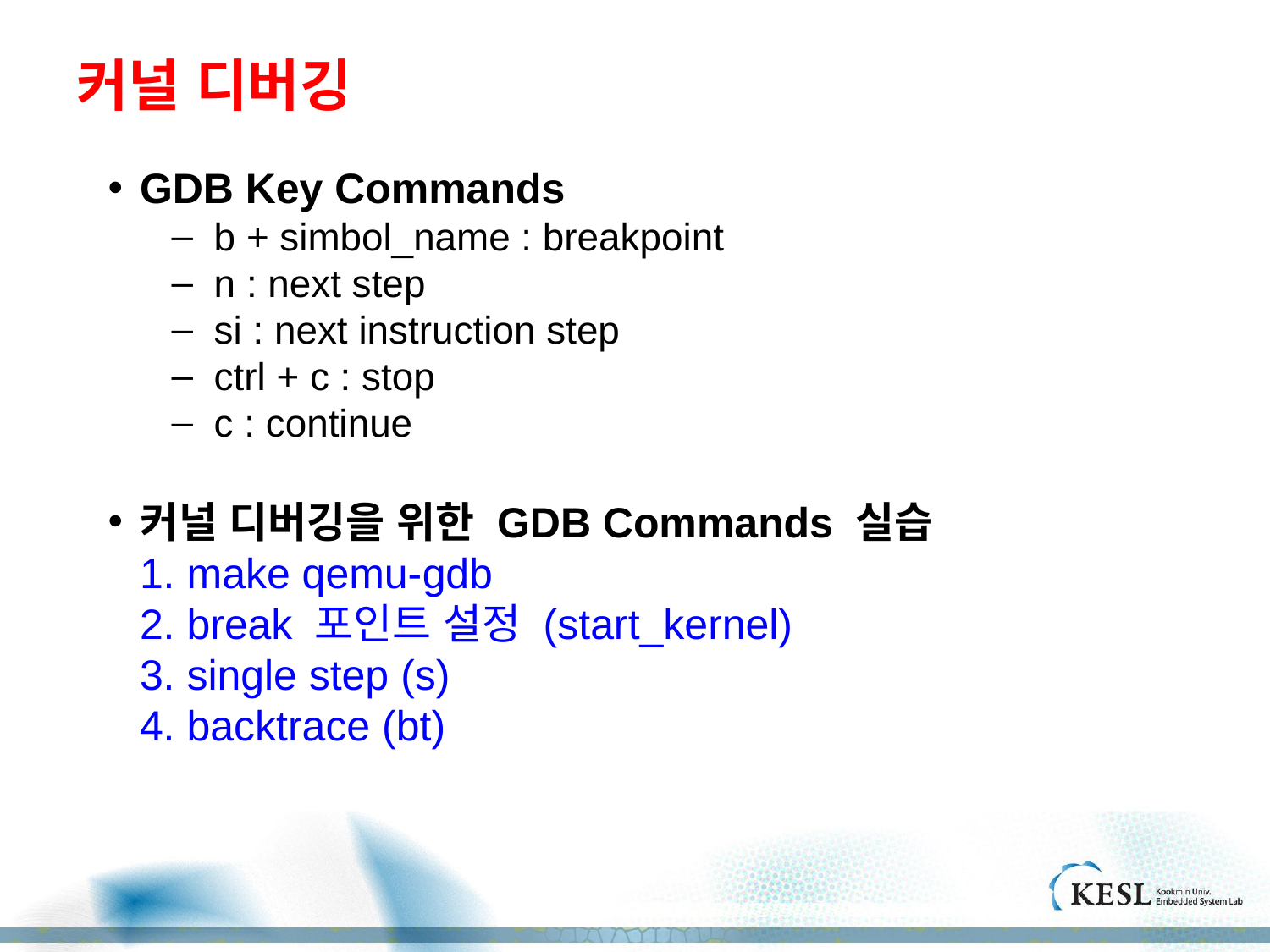

# 커널 디버깅
GDB Key Commands
 b + simbol_name : breakpoint
 n : next step
 si : next instruction step
 ctrl + c : stop
 c : continue

커널 디버깅을 위한 GDB Commands 실습
1. make qemu-­gdb
2. break 포인트 설정 (start_kernel)
3. single step (s)
4. backtrace (bt)